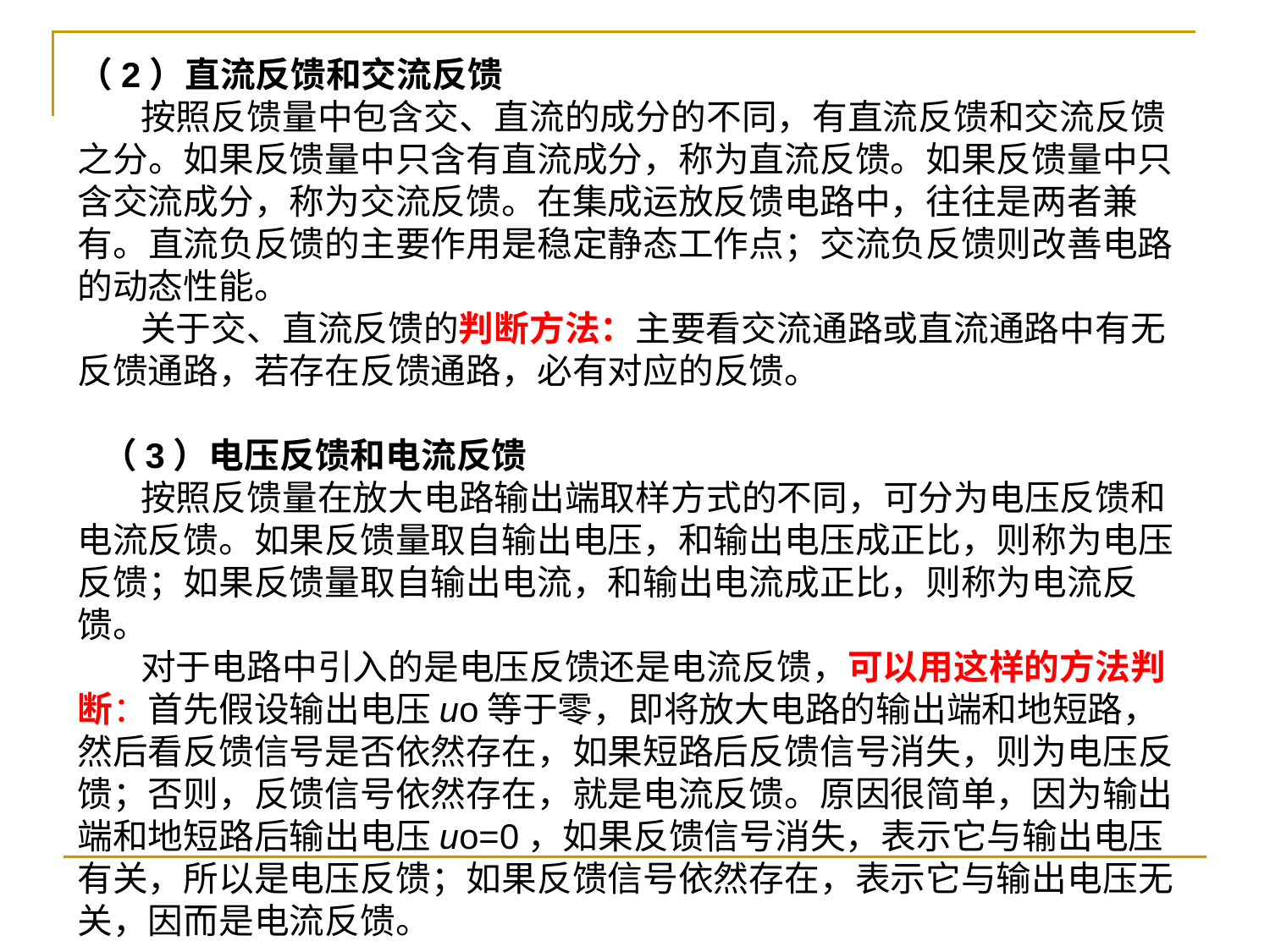

（2）直流反馈和交流反馈
       按照反馈量中包含交、直流的成分的不同，有直流反馈和交流反馈之分。如果反馈量中只含有直流成分，称为直流反馈。如果反馈量中只含交流成分，称为交流反馈。在集成运放反馈电路中，往往是两者兼有。直流负反馈的主要作用是稳定静态工作点；交流负反馈则改善电路的动态性能。
       关于交、直流反馈的判断方法：主要看交流通路或直流通路中有无反馈通路，若存在反馈通路，必有对应的反馈。

  （3）电压反馈和电流反馈
       按照反馈量在放大电路输出端取样方式的不同，可分为电压反馈和电流反馈。如果反馈量取自输出电压，和输出电压成正比，则称为电压反馈；如果反馈量取自输出电流，和输出电流成正比，则称为电流反馈。
       对于电路中引入的是电压反馈还是电流反馈，可以用这样的方法判断：首先假设输出电压uo等于零，即将放大电路的输出端和地短路，然后看反馈信号是否依然存在，如果短路后反馈信号消失，则为电压反馈；否则，反馈信号依然存在，就是电流反馈。原因很简单，因为输出端和地短路后输出电压uo=0，如果反馈信号消失，表示它与输出电压有关，所以是电压反馈；如果反馈信号依然存在，表示它与输出电压无关，因而是电流反馈。